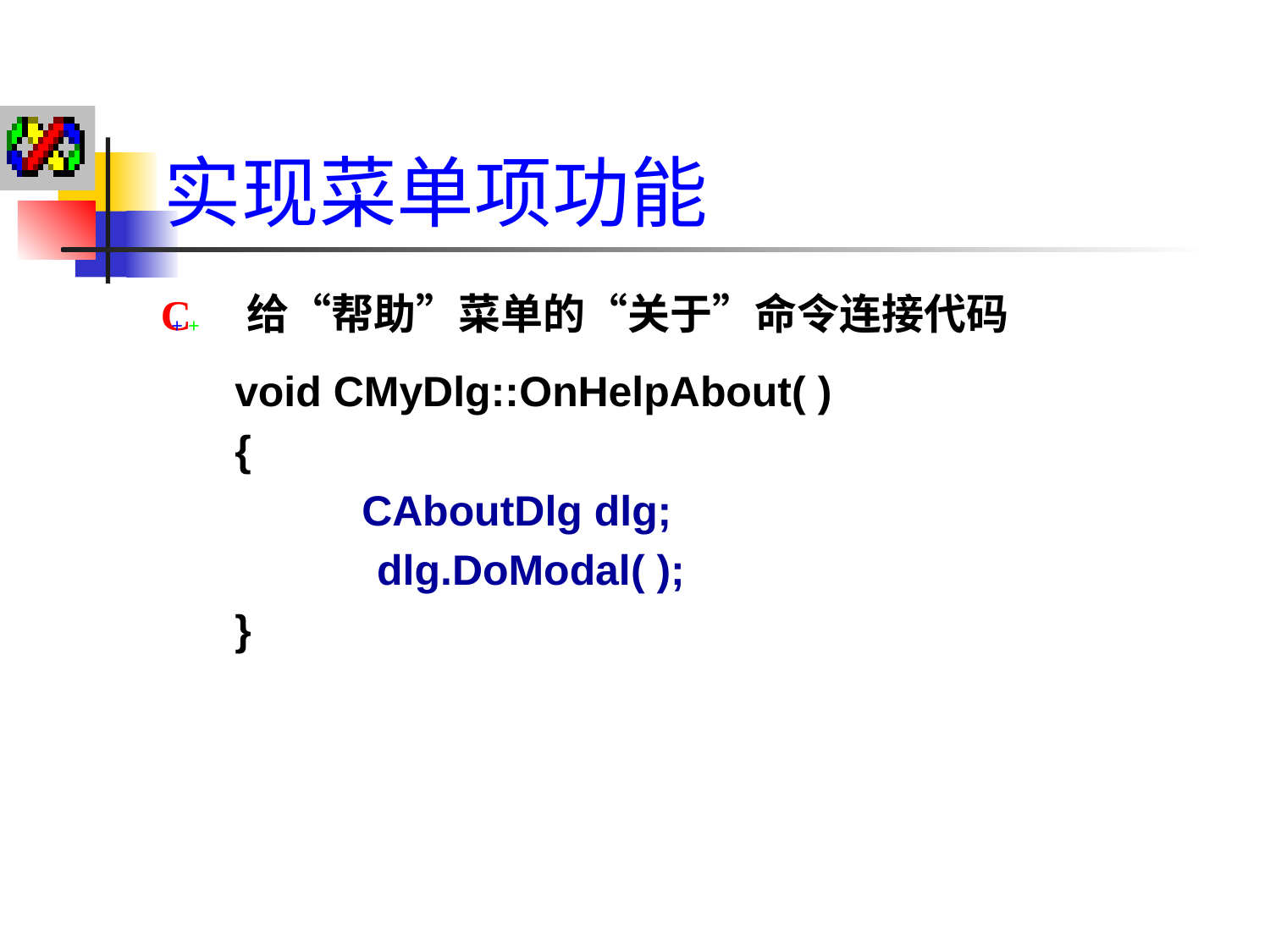

实现菜单项功能
 给“帮助”菜单的“关于”命令连接代码
C
+ +
void CMyDlg::OnHelpAbout( )
{
	CAboutDlg dlg;
            dlg.DoModal( );
}